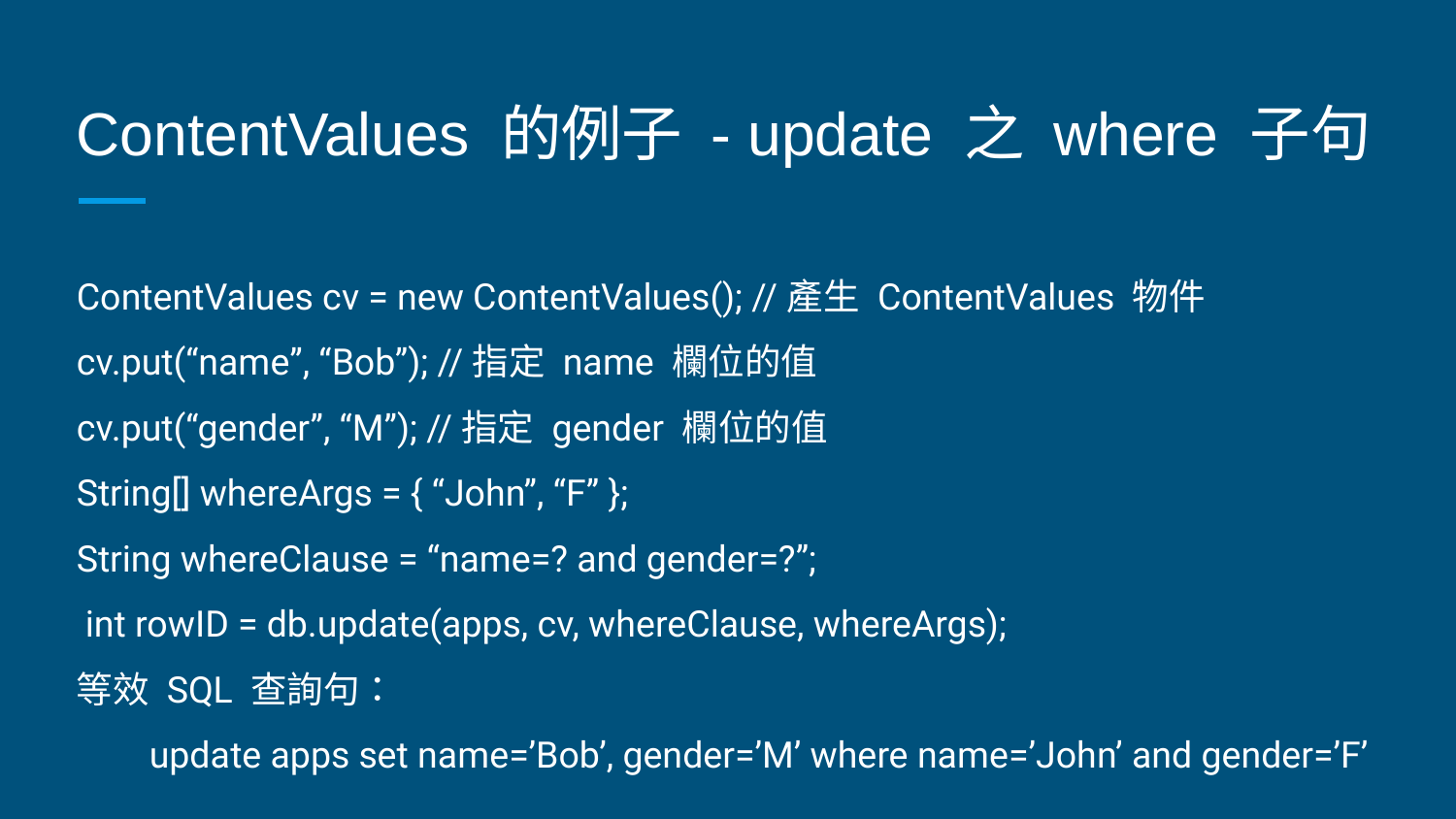

# ContentValues 的例子 - update 之 where 子句
ContentValues cv = new ContentValues(); //產生 ContentValues 物件
cv.put(“name”, “Bob”); //指定 name 欄位的值
cv.put(“gender”, “M”); //指定 gender 欄位的值
String[] whereArgs = { “John”, “F” };
String whereClause = “name=? and gender=?”;
 int rowID = db.update(apps, cv, whereClause, whereArgs);
等效 SQL 查詢句：
update apps set name=’Bob’, gender=’M’ where name=’John’ and gender=’F’